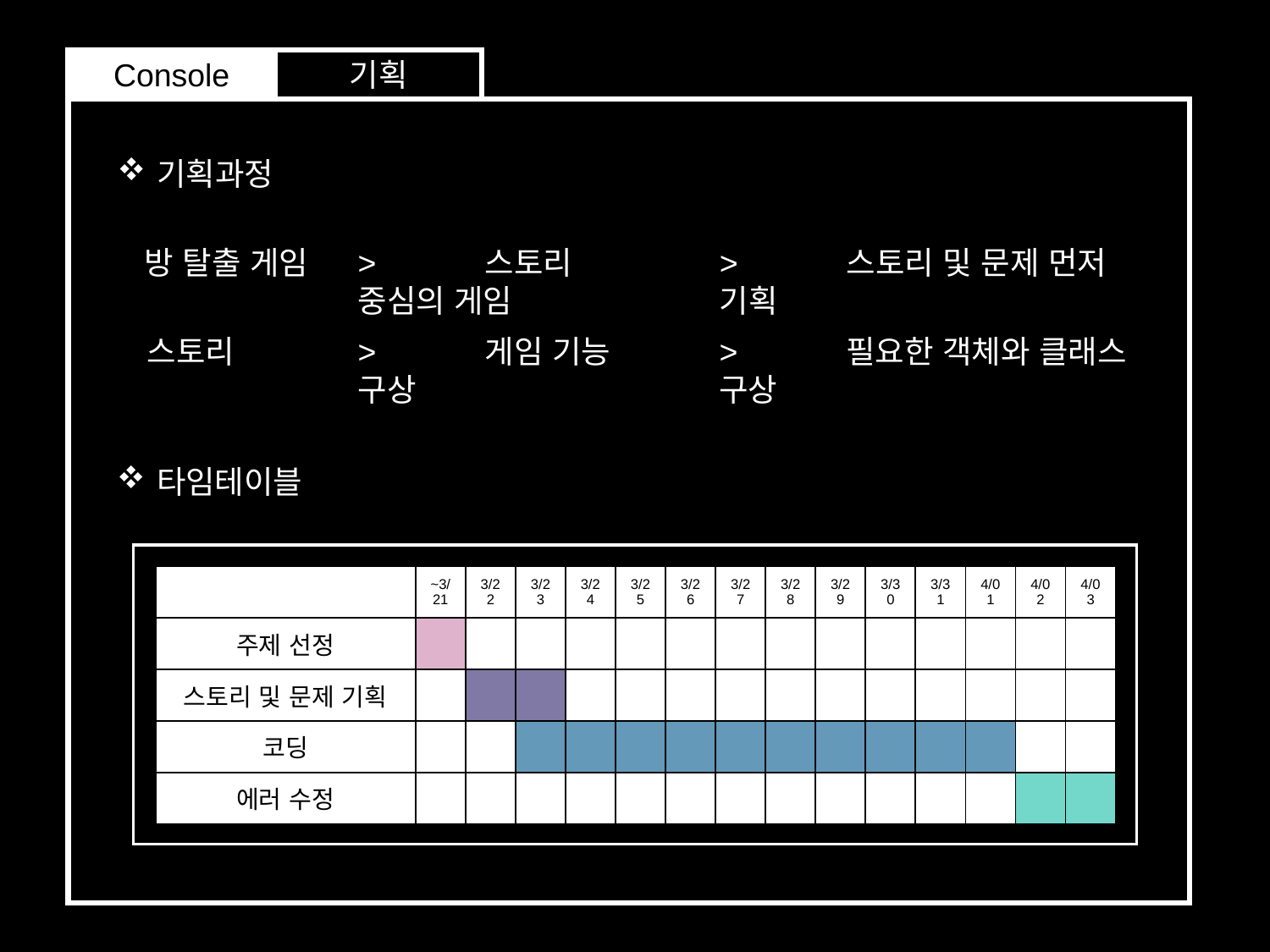

Console
기획

기획과정
방 탈출 게임
>	스토리 중심의 게임
>	스토리 및 문제 먼저 기획
스토리
>	게임 기능 구상
>	필요한 객체와 클래스 구상
타임테이블

|  | ~3/21 | 3/22 | 3/23 | 3/24 | 3/25 | 3/26 | 3/27 | 3/28 | 3/29 | 3/30 | 3/31 | 4/01 | 4/02 | 4/03 |
| --- | --- | --- | --- | --- | --- | --- | --- | --- | --- | --- | --- | --- | --- | --- |
| 주제 선정 |  |  |  |  |  |  |  |  |  |  |  |  |  |  |
| 스토리 및 문제 기획 |  |  |  |  |  |  |  |  |  |  |  |  |  |  |
| 코딩 |  |  |  |  |  |  |  |  |  |  |  |  |  |  |
| 에러 수정 |  |  |  |  |  |  |  |  |  |  |  |  |  |  |